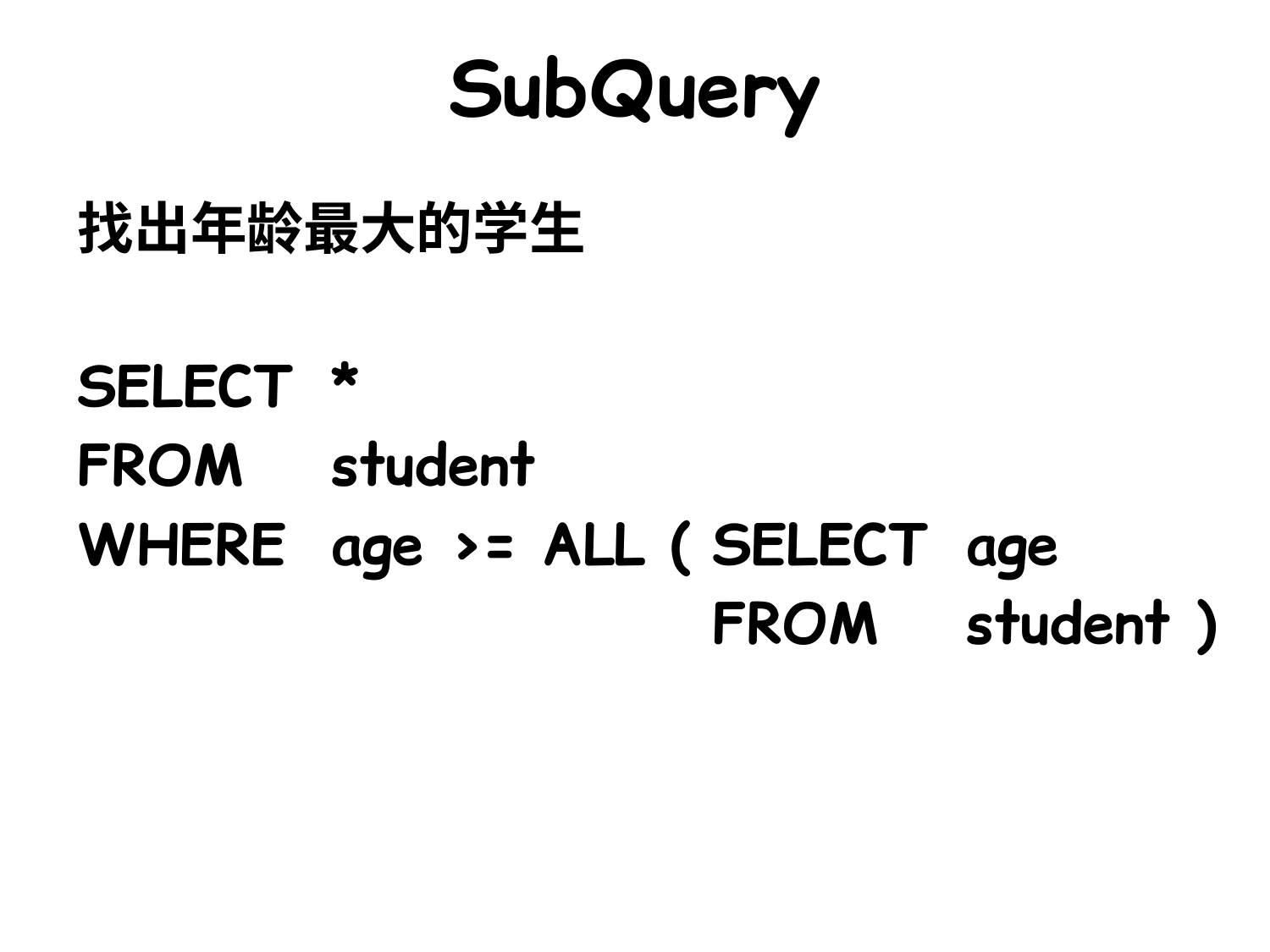

# SubQuery
找出年龄最大的学生

SELECT	*
FROM	student
WHERE	age >= ALL (	SELECT	age
					FROM	student )